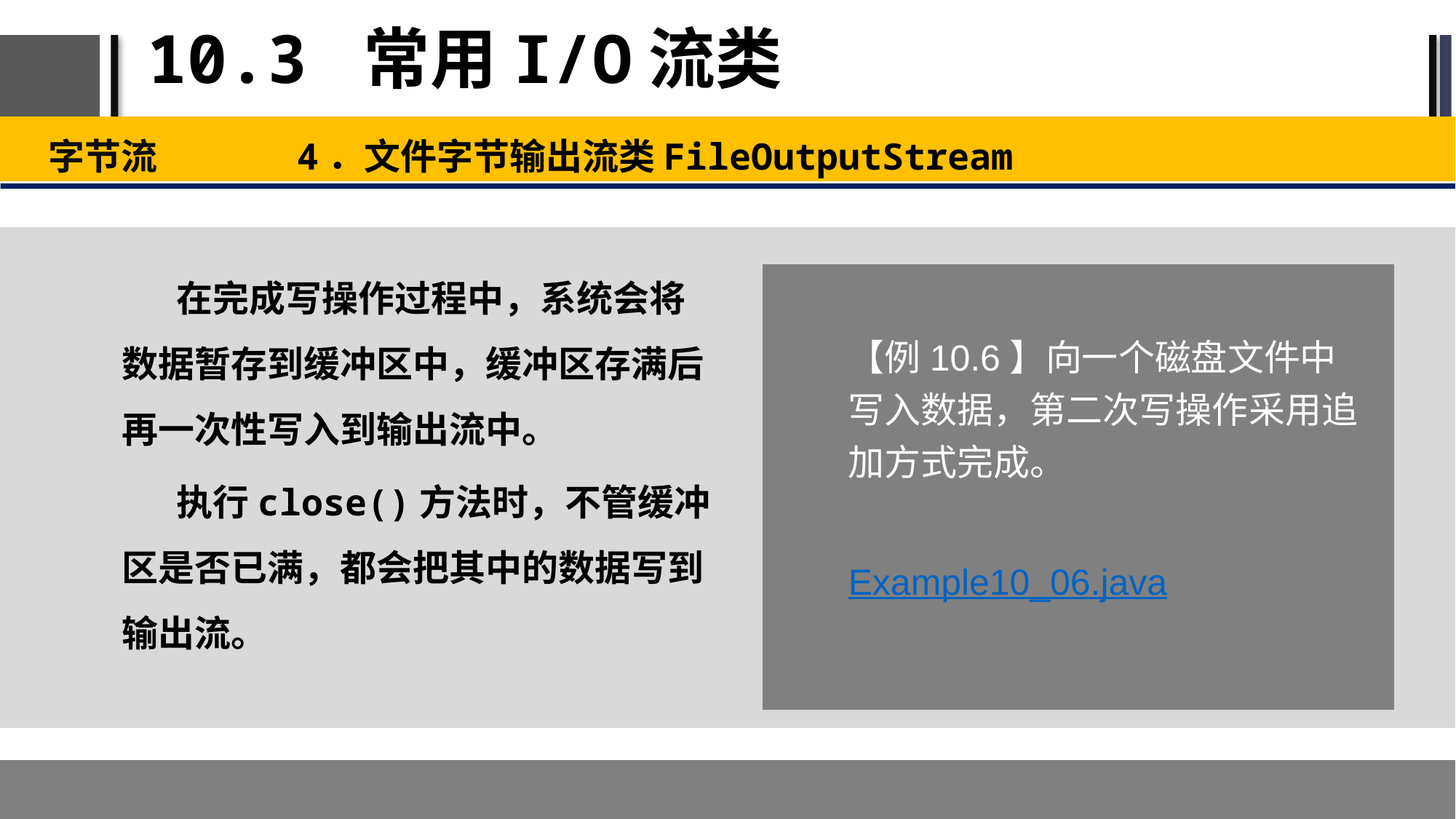

# 10.3 常用I/O流类

字节流                4．文件字节输出流类FileOutputStream

在完成写操作过程中，系统会将数据暂存到缓冲区中，缓冲区存满后再一次性写入到输出流中。
执行close()方法时，不管缓冲区是否已满，都会把其中的数据写到输出流。

【例10.6】向一个磁盘文件中写入数据，第二次写操作采用追加方式完成。

Example10_06.java